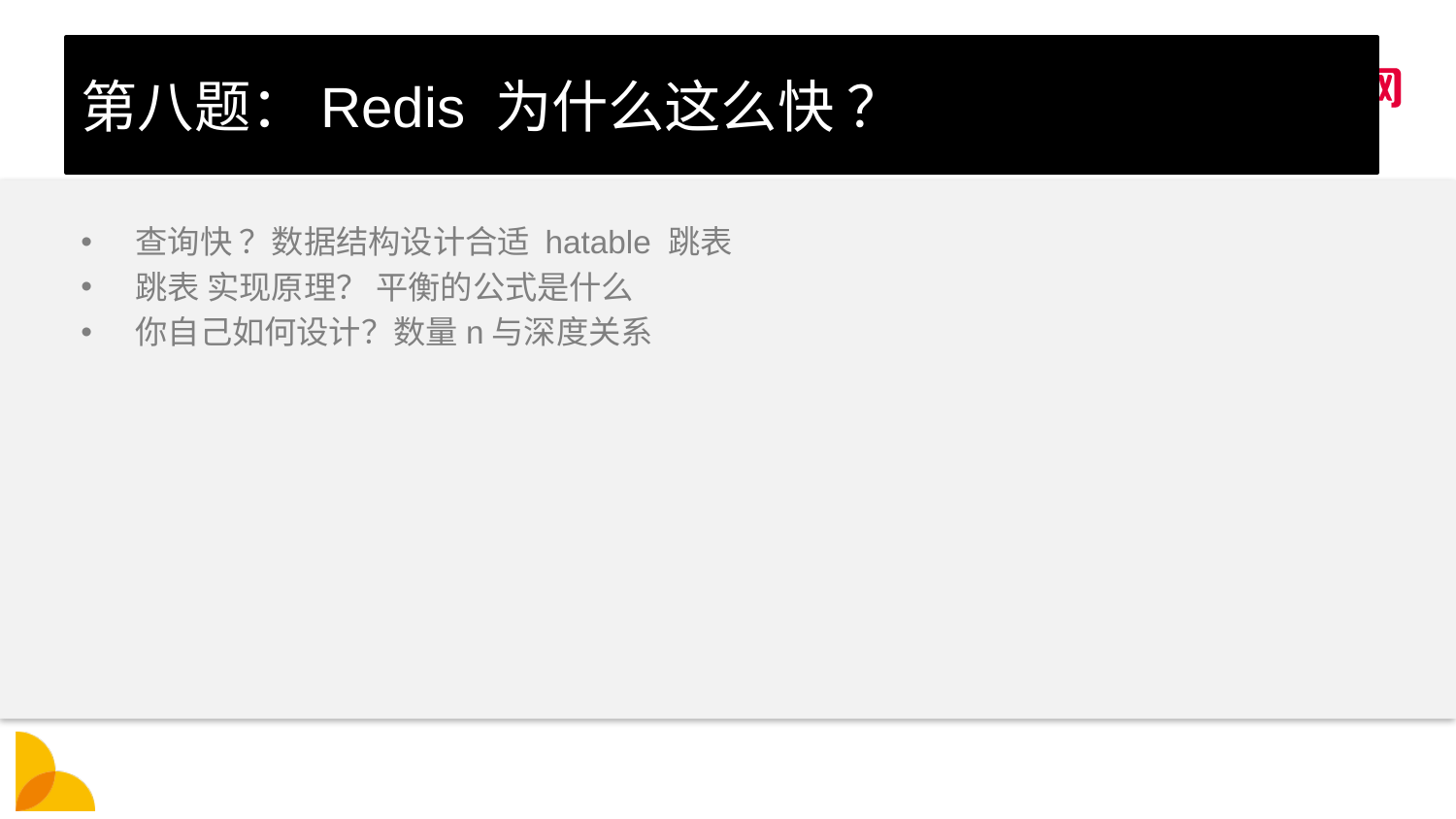

# 第八题：Redis 为什么这么快 ？
查询快 ？数据结构设计合适 hatable 跳表
跳表 实现原理？ 平衡的公式是什么
你自己如何设计？数量n与深度关系